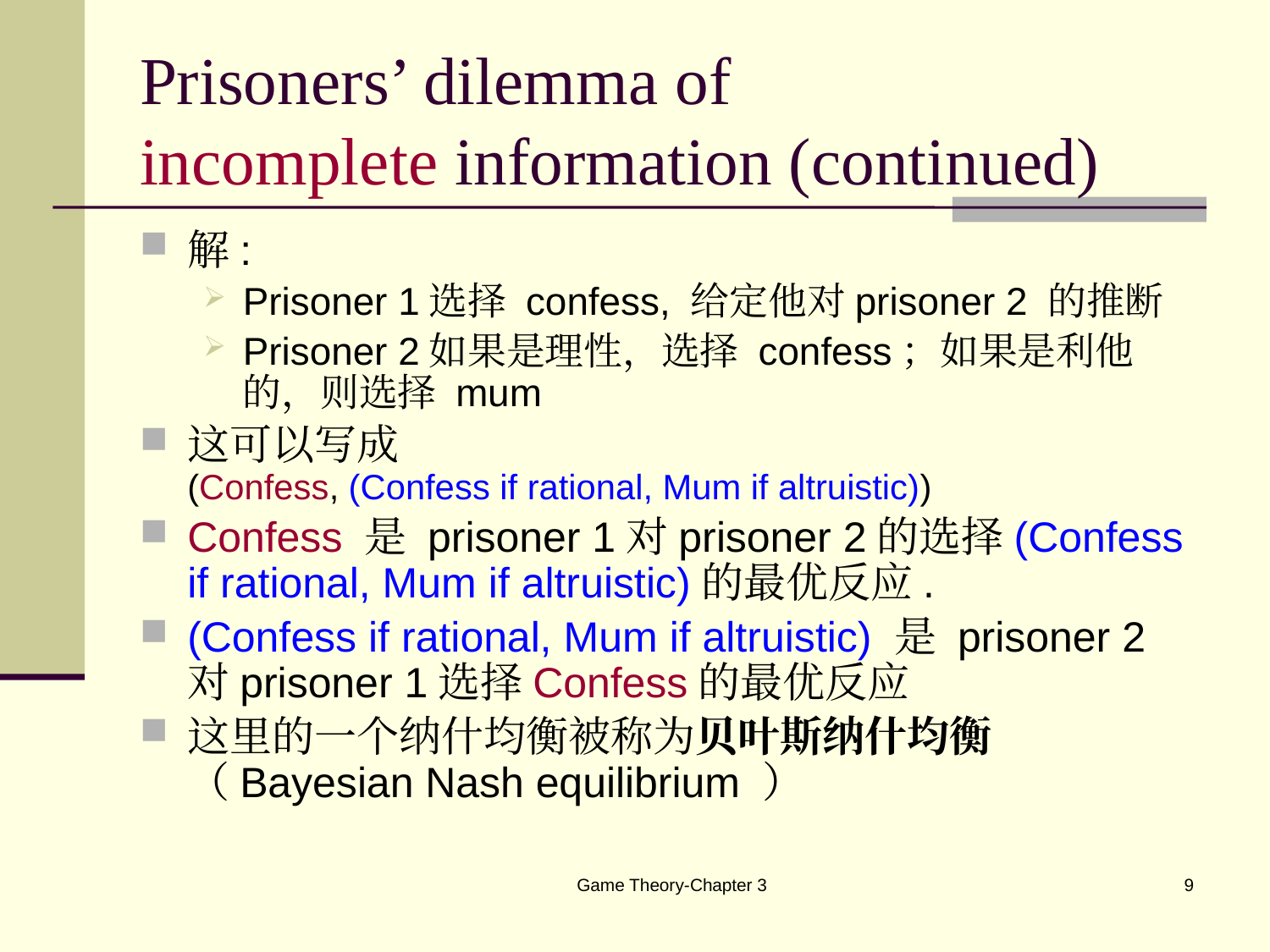

# Prisoners’ dilemma of incomplete information (continued)
解:
Prisoner 1选择 confess, 给定他对prisoner 2 的推断
Prisoner 2如果是理性，选择 confess；如果是利他的，则选择 mum
这可以写成
(Confess, (Confess if rational, Mum if altruistic))
Confess 是 prisoner 1对prisoner 2的选择(Confess if rational, Mum if altruistic)的最优反应.
(Confess if rational, Mum if altruistic) 是 prisoner 2对prisoner 1选择Confess的最优反应
这里的一个纳什均衡被称为贝叶斯纳什均衡（Bayesian Nash equilibrium ）
Game Theory-Chapter 3
9